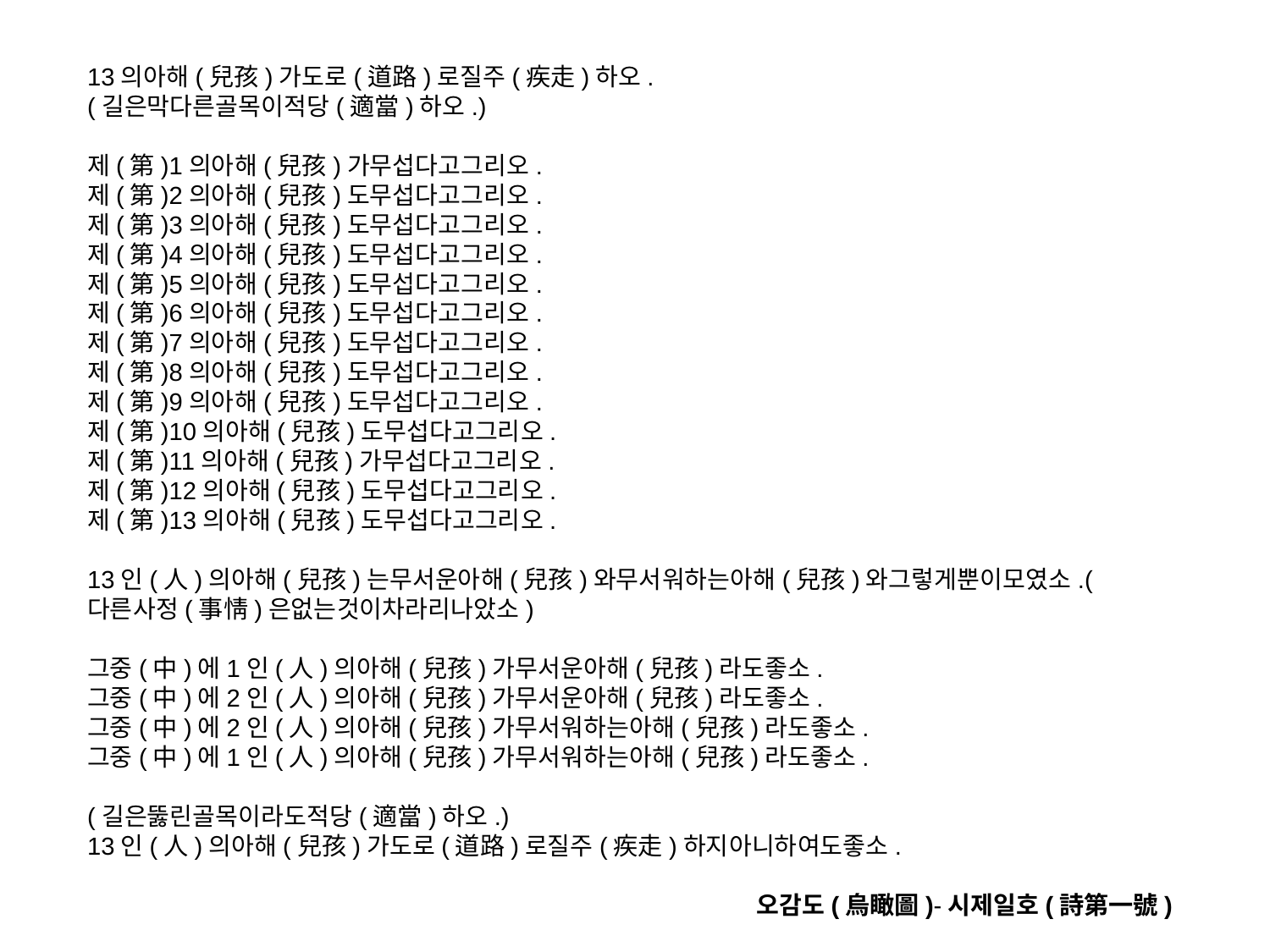

13의아해(兒孩)가도로(道路)로질주(疾走)하오.
(길은막다른골목이적당(適當)하오.)

제(第)1의아해(兒孩)가무섭다고그리오.
제(第)2의아해(兒孩)도무섭다고그리오.
제(第)3의아해(兒孩)도무섭다고그리오.
제(第)4의아해(兒孩)도무섭다고그리오.
제(第)5의아해(兒孩)도무섭다고그리오.
제(第)6의아해(兒孩)도무섭다고그리오.
제(第)7의아해(兒孩)도무섭다고그리오.
제(第)8의아해(兒孩)도무섭다고그리오.
제(第)9의아해(兒孩)도무섭다고그리오.
제(第)10의아해(兒孩)도무섭다고그리오.
제(第)11의아해(兒孩)가무섭다고그리오.
제(第)12의아해(兒孩)도무섭다고그리오.
제(第)13의아해(兒孩)도무섭다고그리오.
13인(人)의아해(兒孩)는무서운아해(兒孩)와무서워하는아해(兒孩)와그렇게뿐이모였소.(다른사정(事情)은없는것이차라리나았소)

그중(中)에1인(人)의아해(兒孩)가무서운아해(兒孩)라도좋소.
그중(中)에2인(人)의아해(兒孩)가무서운아해(兒孩)라도좋소.
그중(中)에2인(人)의아해(兒孩)가무서워하는아해(兒孩)라도좋소.
그중(中)에1인(人)의아해(兒孩)가무서워하는아해(兒孩)라도좋소.

(길은뚫린골목이라도적당(適當)하오.)
13인(人)의아해(兒孩)가도로(道路)로질주(疾走)하지아니하여도좋소.

오감도(烏瞰圖)-시제일호(詩第一號)